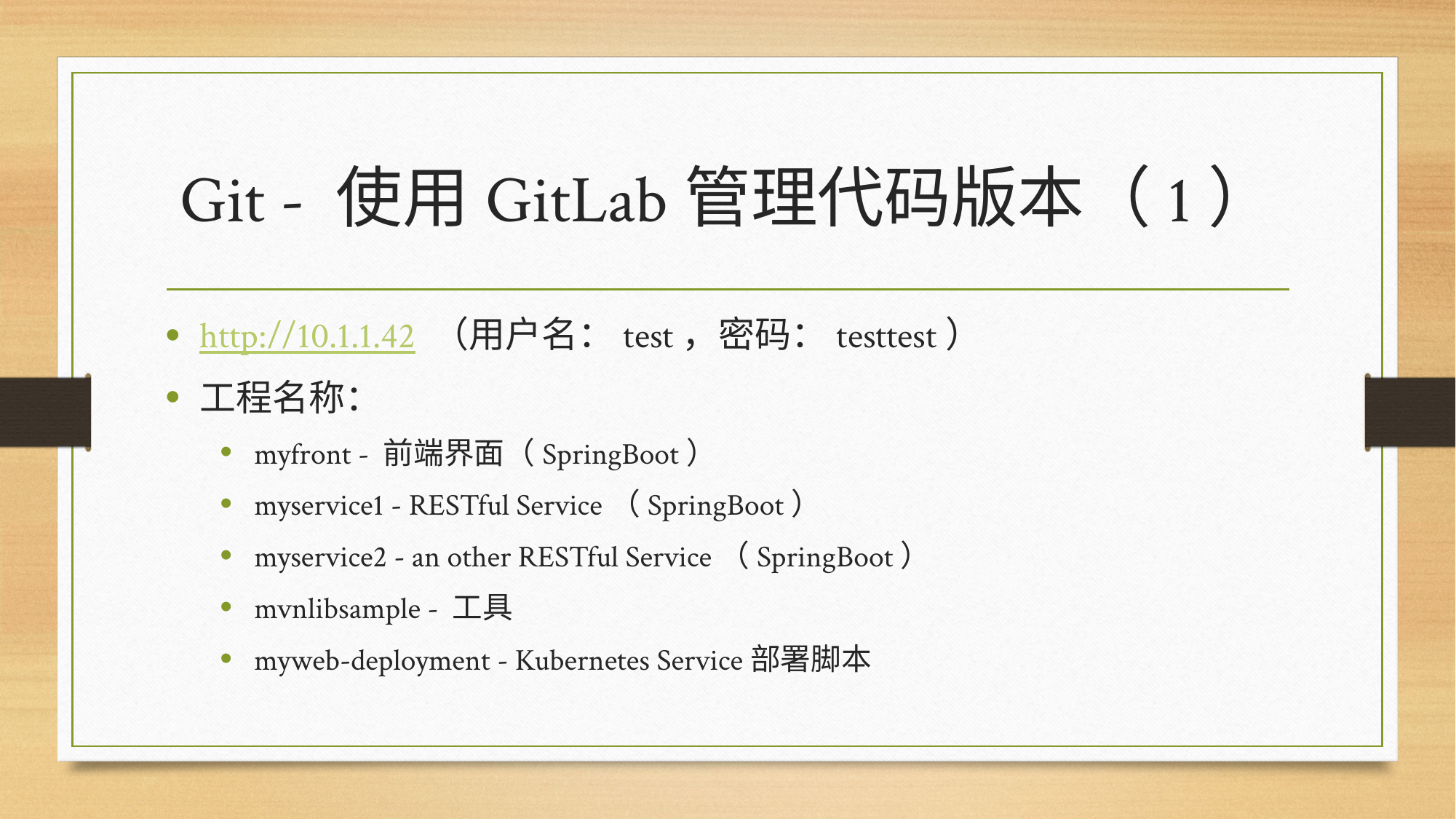

# Git - 使用GitLab管理代码版本（1）
http://10.1.1.42 （用户名：test，密码：testtest）
工程名称：
myfront - 前端界面（SpringBoot）
myservice1 - RESTful Service（SpringBoot）
myservice2 - an other RESTful Service（SpringBoot）
mvnlibsample - 工具
myweb-deployment - Kubernetes Service部署脚本